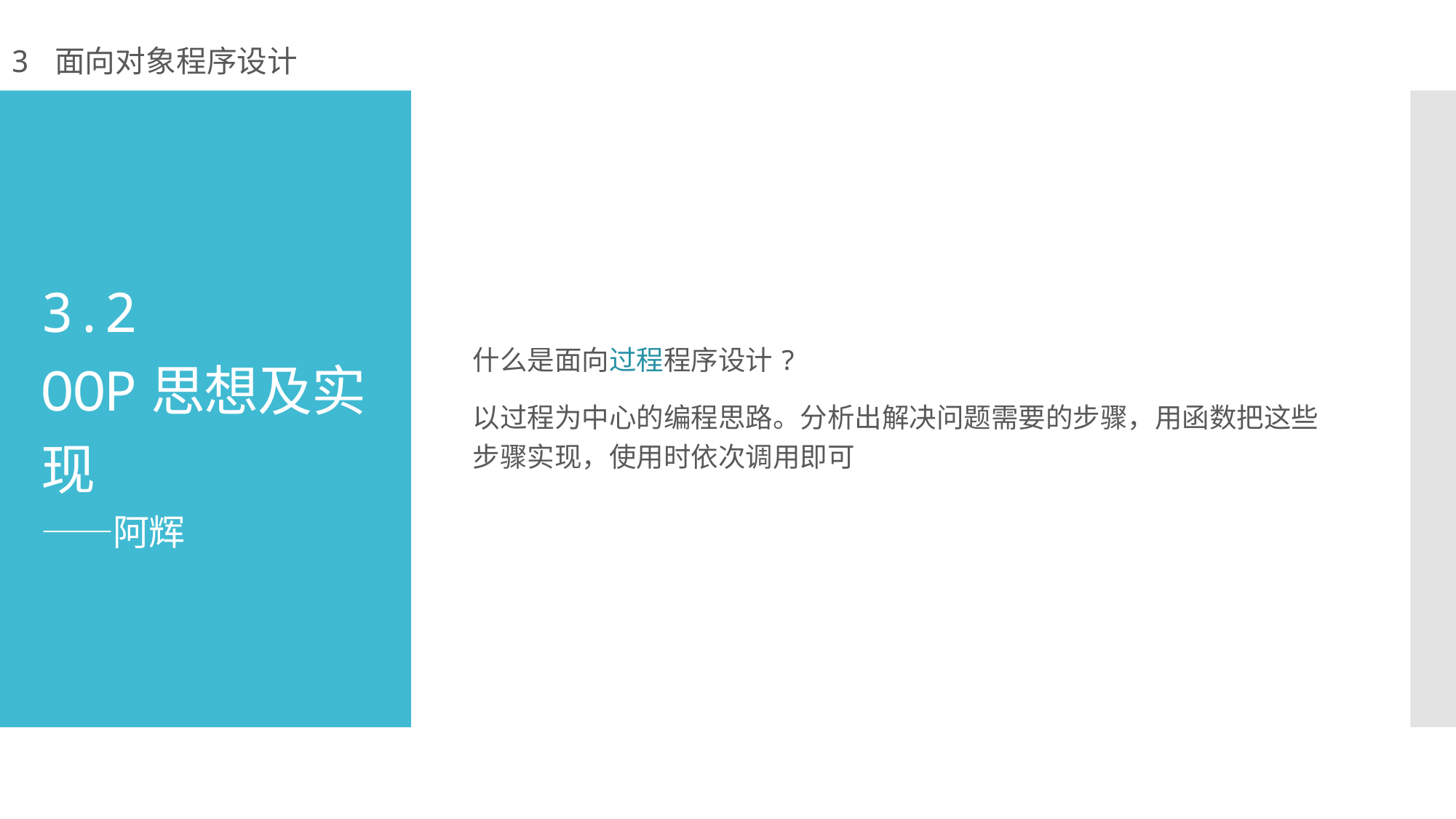

3 面向对象程序设计
什么是面向过程程序设计?
以过程为中心的编程思路。分析出解决问题需要的步骤，用函数把这些步骤实现，使用时依次调用即可
# 3.2 OOP思想及实现 ——阿辉